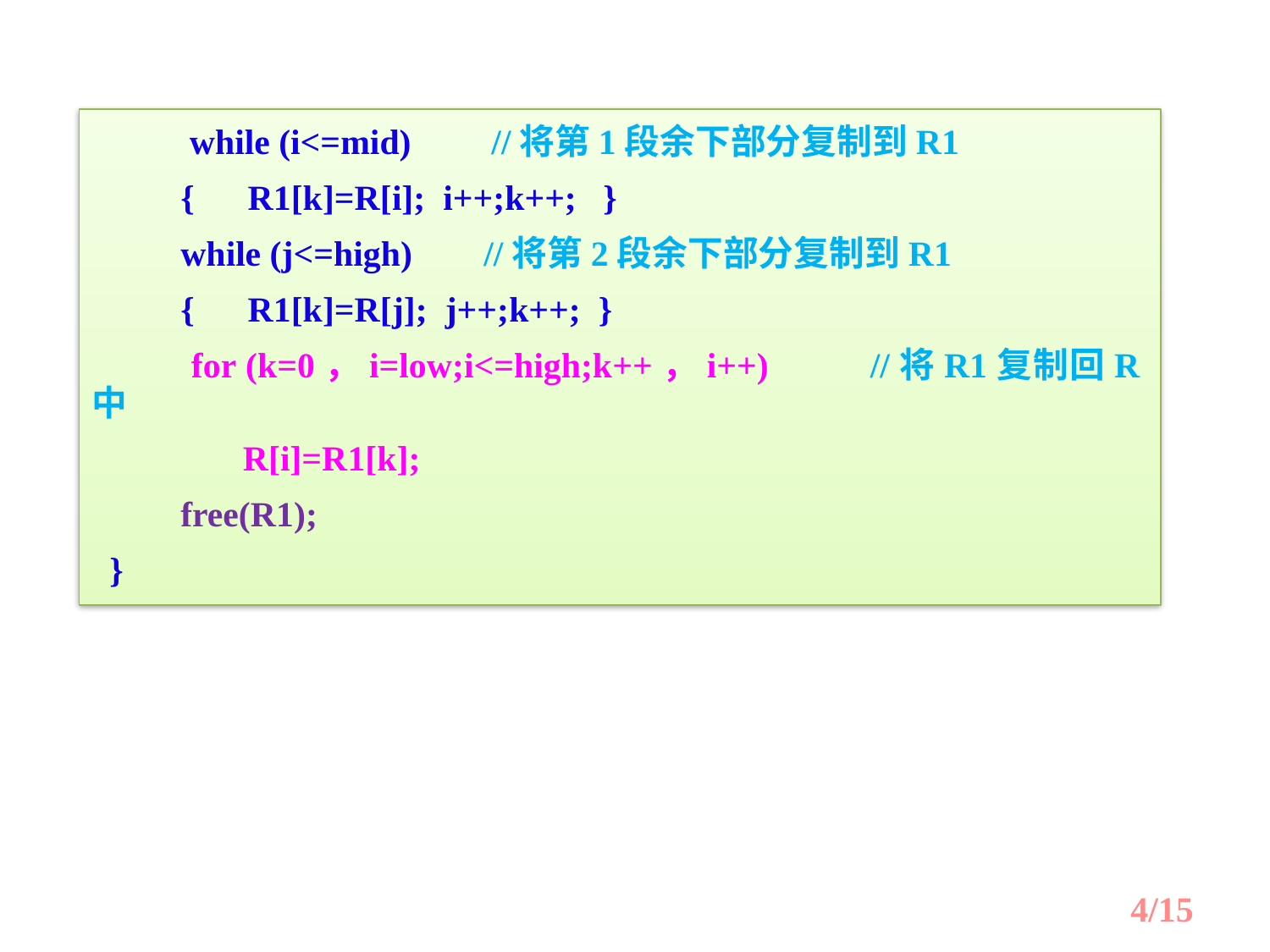

while (i<=mid)         //将第1段余下部分复制到R1
          {      R1[k]=R[i];  i++;k++;   }
          while (j<=high)        //将第2段余下部分复制到R1
          {      R1[k]=R[j];  j++;k++;  }
          for (k=0，i=low;i<=high;k++，i++) 	//将R1复制回R中
                 R[i]=R1[k];
          free(R1);
  }
4/15